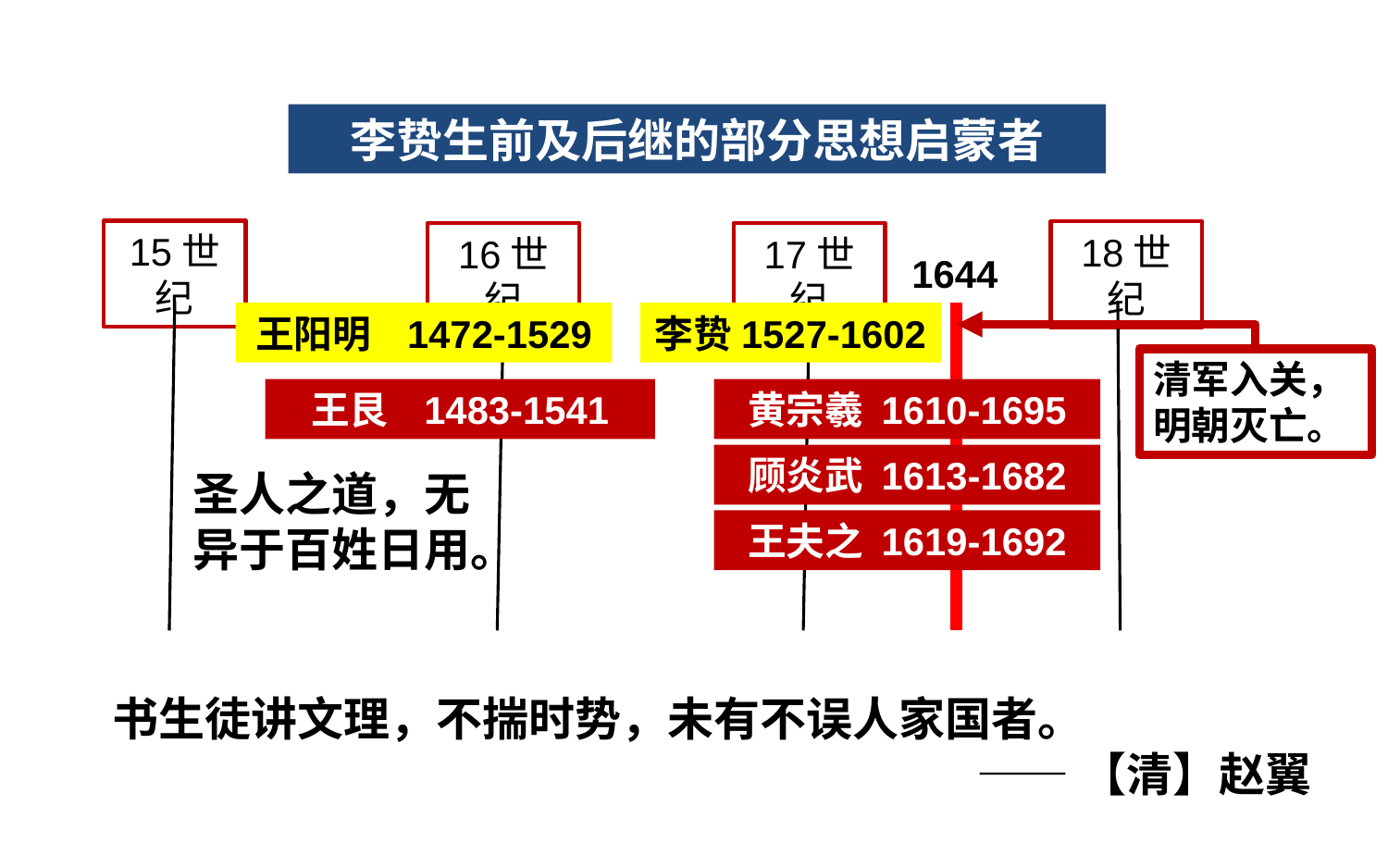

李贽生前及后继的部分思想启蒙者
15世纪
18世纪
16世纪
17世纪
1644
王阳明   1472-1529
李贽1527-1602
清军入关，明朝灭亡。
王艮   1483-1541
黄宗羲 1610-1695
顾炎武 1613-1682
圣人之道，无异于百姓日用。
王夫之 1619-1692
书生徒讲文理，不揣时势，未有不误人家国者。
——【清】赵翼